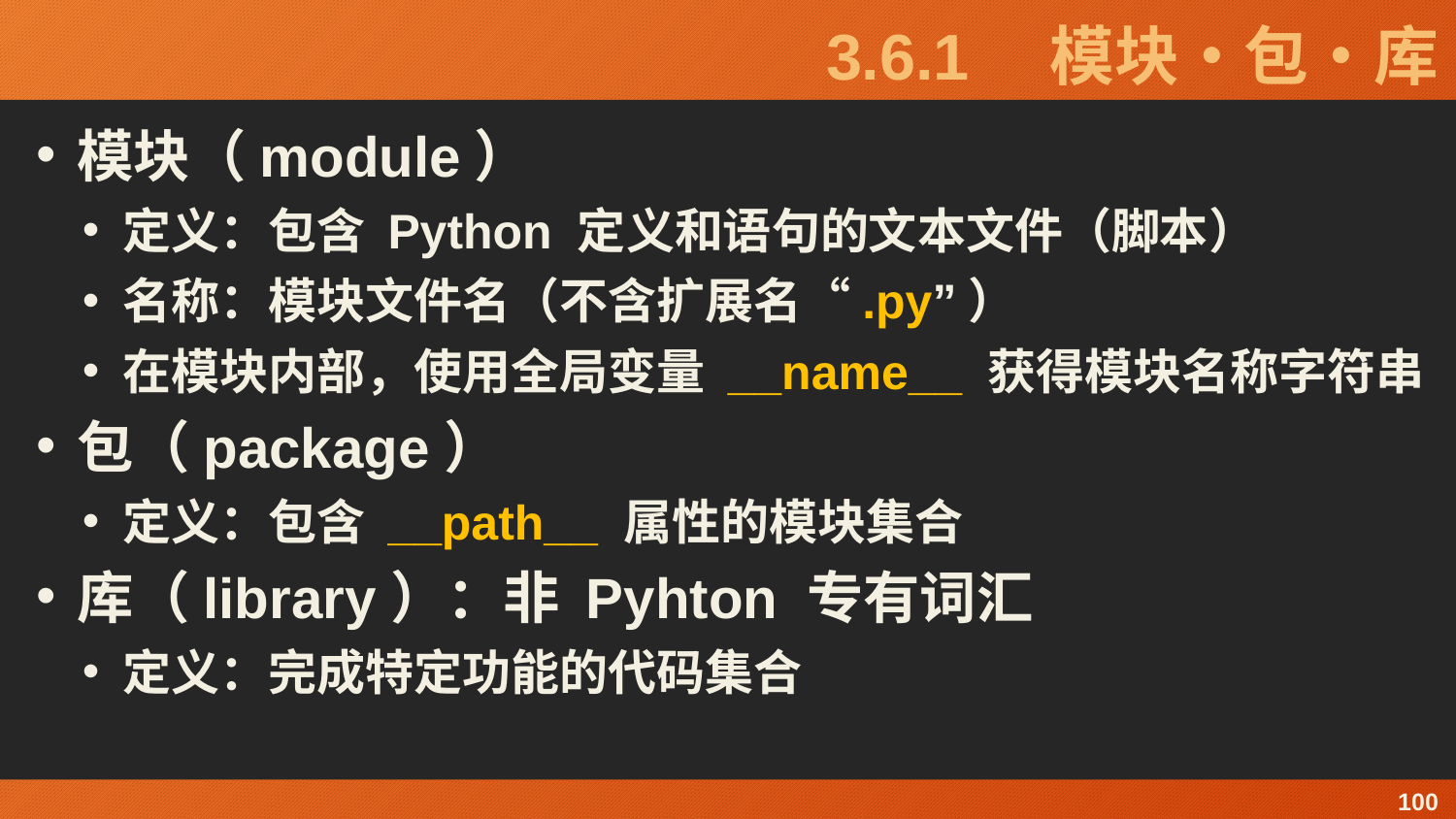

# 3.6.1　模块•包•库
模块（module）
定义：包含 Python 定义和语句的文本文件（脚本）
名称：模块文件名（不含扩展名“.py”）
在模块内部，使用全局变量 __name__ 获得模块名称字符串
包（package）
定义：包含 __path__ 属性的模块集合
库（library）：非 Pyhton 专有词汇
定义：完成特定功能的代码集合
100